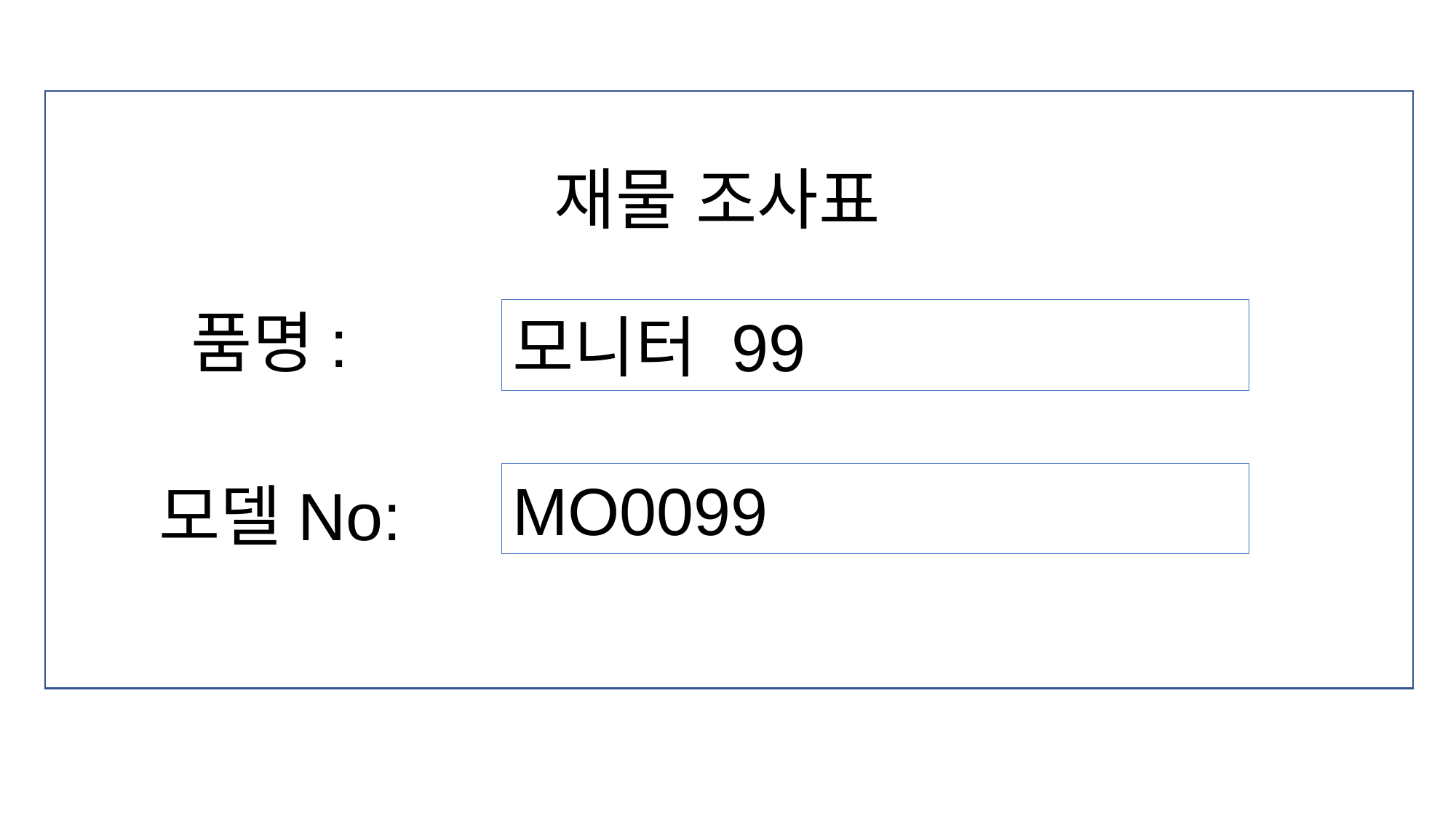

재물 조사표
품명:
모니터 99
MO0099
모델No: